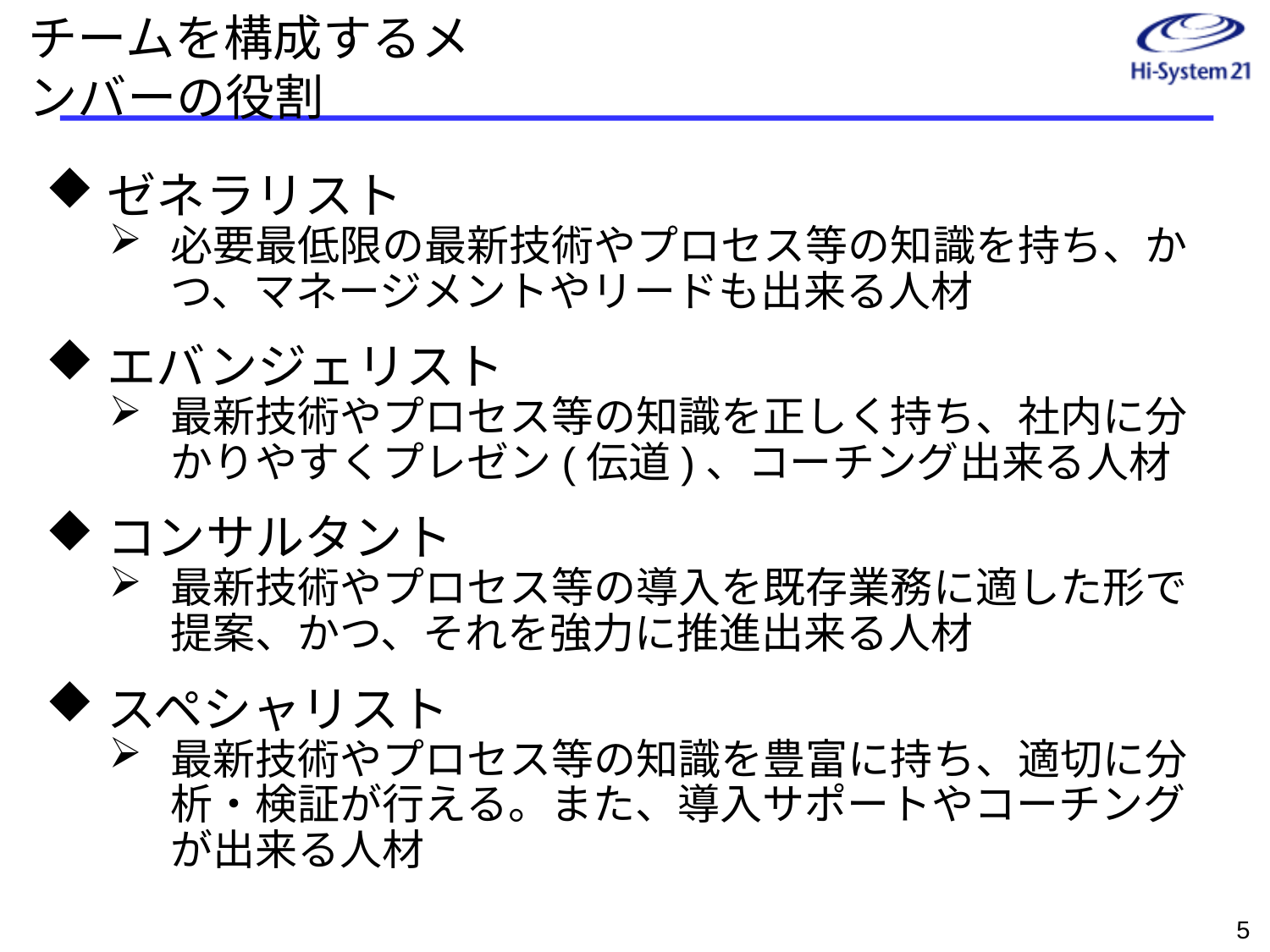

# チームを構成するメンバーの役割
ゼネラリスト
必要最低限の最新技術やプロセス等の知識を持ち、かつ、マネージメントやリードも出来る人材

エバンジェリスト
最新技術やプロセス等の知識を正しく持ち、社内に分かりやすくプレゼン(伝道)、コーチング出来る人材

コンサルタント
最新技術やプロセス等の導入を既存業務に適した形で提案、かつ、それを強力に推進出来る人材

スペシャリスト
最新技術やプロセス等の知識を豊富に持ち、適切に分析・検証が行える。また、導入サポートやコーチングが出来る人材
5